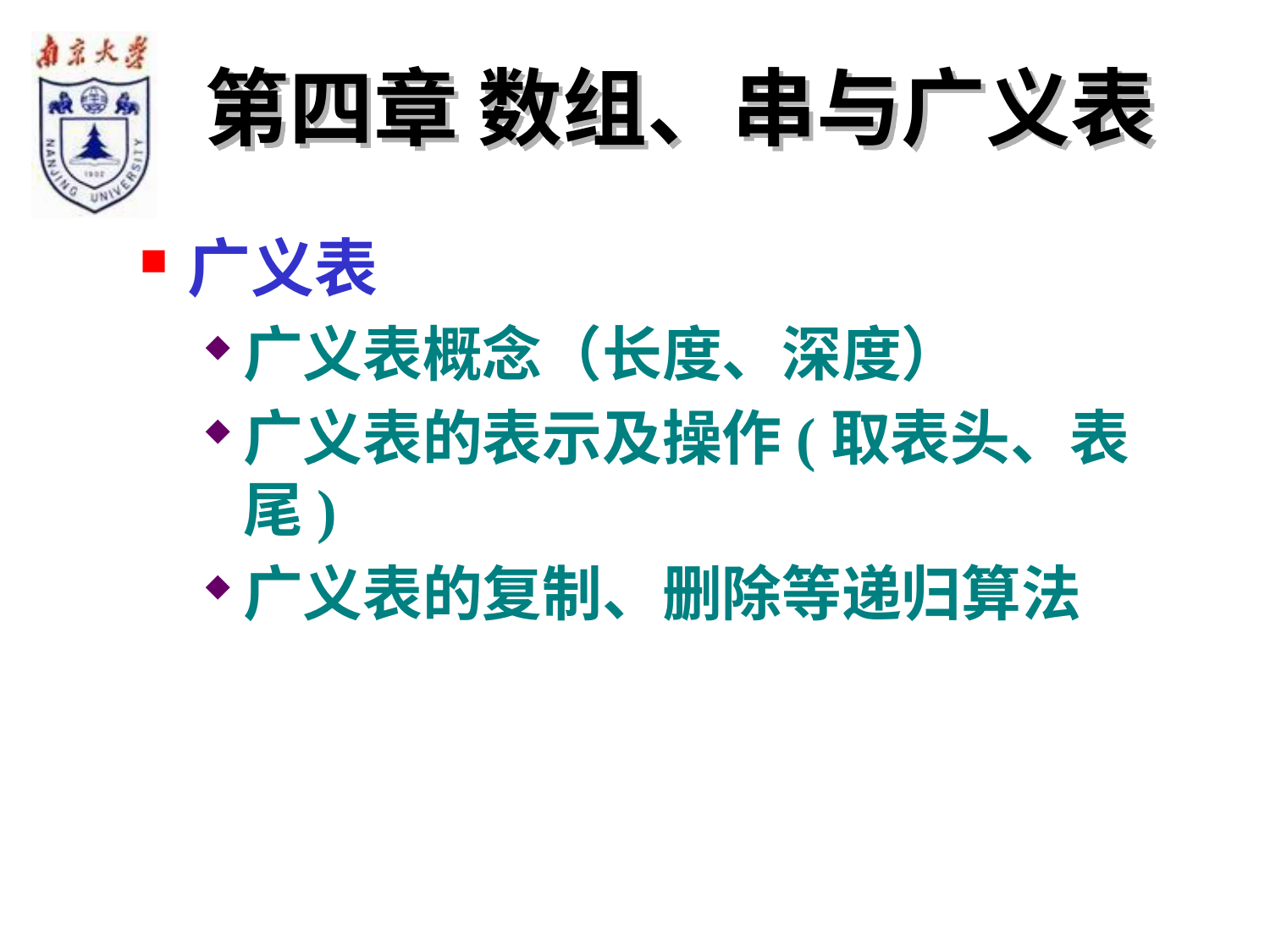

第四章 数组、串与广义表
广义表
广义表概念（长度、深度）
广义表的表示及操作(取表头、表尾)
广义表的复制、删除等递归算法